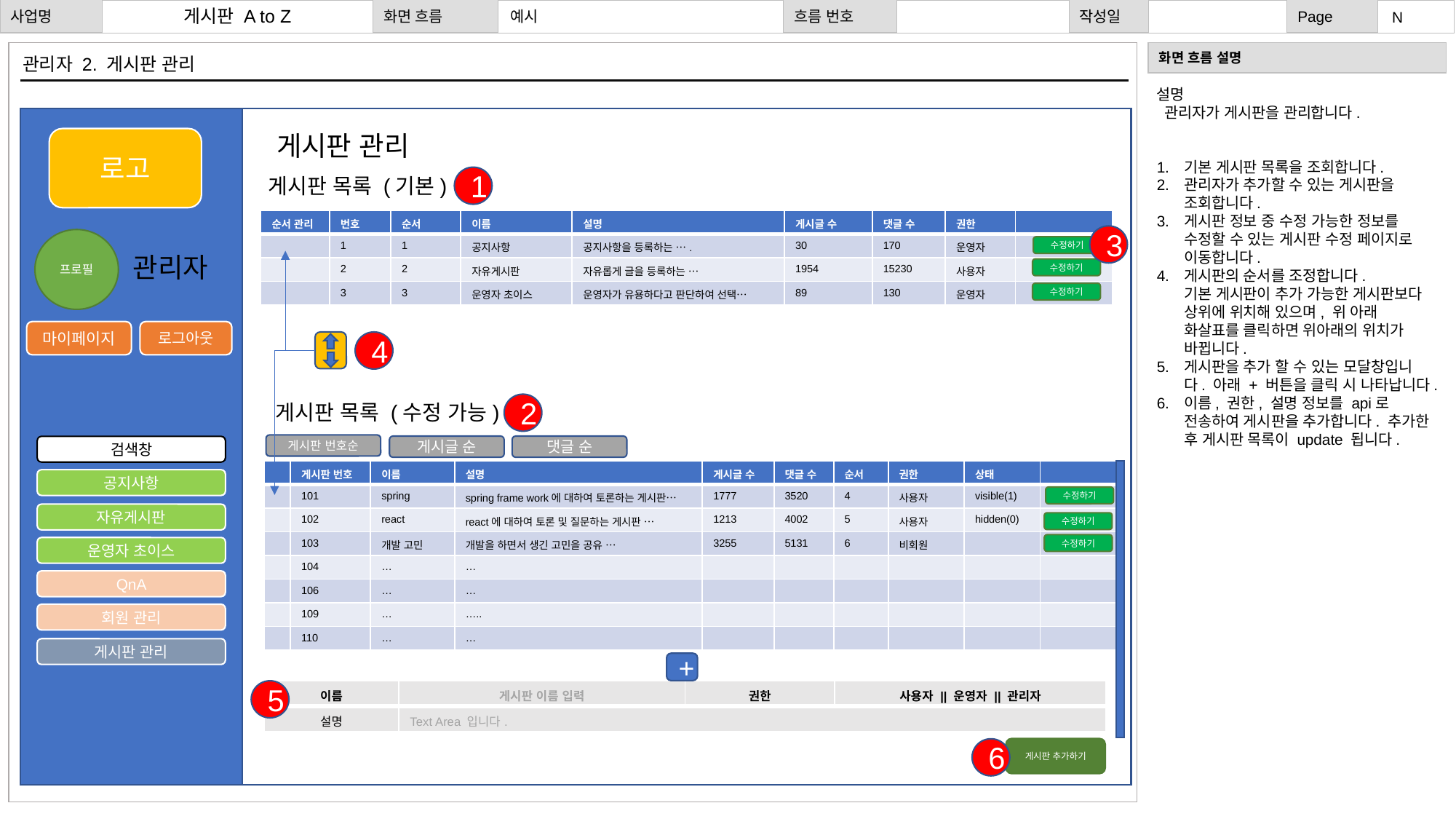

# 예시

게시판 A to Z
N

관리자 2. 게시판 관리
설명
 관리자가 게시판을 관리합니다.

기본 게시판 목록을 조회합니다.
관리자가 추가할 수 있는 게시판을 조회합니다.
게시판 정보 중 수정 가능한 정보를 수정할 수 있는 게시판 수정 페이지로 이동합니다.
게시판의 순서를 조정합니다.
기본 게시판이 추가 가능한 게시판보다 상위에 위치해 있으며, 위 아래 화살표를 클릭하면 위아래의 위치가 바뀝니다.
게시판을 추가 할 수 있는 모달창입니다. 아래 + 버튼을 클릭 시 나타납니다.
이름, 권한, 설명 정보를 api로 전송하여 게시판을 추가합니다. 추가한 후 게시판 목록이 update 됩니다.

게시판 관리
로고
1
게시판 목록 (기본)
| 순서 관리 | 번호 | 순서 | 이름 | 설명 | 게시글 수 | 댓글 수 | 권한 |  |
| --- | --- | --- | --- | --- | --- | --- | --- | --- |
|  | 1 | 1 | 공지사항 | 공지사항을 등록하는 …. | 30 | 170 | 운영자 |  |
|  | 2 | 2 | 자유게시판 | 자유롭게 글을 등록하는 … | 1954 | 15230 | 사용자 |  |
|  | 3 | 3 | 운영자 초이스 | 운영자가 유용하다고 판단하여 선택… | 89 | 130 | 운영자 |  |
3
프로필
수정하기
관리자
수정하기
수정하기
마이페이지
로그아웃

4

2
게시판 목록 (수정 가능)
게시판 번호순
게시글 순
댓글 순
검색창
|  | 게시판 번호 | 이름 | 설명 | 게시글 수 | 댓글 수 | 순서 | 권한 | 상태 |  |
| --- | --- | --- | --- | --- | --- | --- | --- | --- | --- |
|  | 101 | spring | spring frame work에 대하여 토론하는 게시판… | 1777 | 3520 | 4 | 사용자 | visible(1) |  |
|  | 102 | react | react에 대하여 토론 및 질문하는 게시판 … | 1213 | 4002 | 5 | 사용자 | hidden(0) |  |
|  | 103 | 개발 고민 | 개발을 하면서 생긴 고민을 공유 … | 3255 | 5131 | 6 | 비회원 |  |  |
|  | 104 | … | … |  |  |  |  |  |  |
|  | 106 | … | … |  |  |  |  |  |  |
|  | 109 | … | ….. |  |  |  |  |  |  |
|  | 110 | … | … |  |  |  |  |  |  |

공지사항
수정하기
자유게시판
수정하기
수정하기
운영자 초이스
QnA
회원 관리
게시판 관리
+
5
| 이름 | 게시판 이름 입력 | 권한 | 사용자 || 운영자 || 관리자 |
| --- | --- | --- | --- |
| 설명 | Text Area 입니다. |  |  |
게시판 추가하기
6